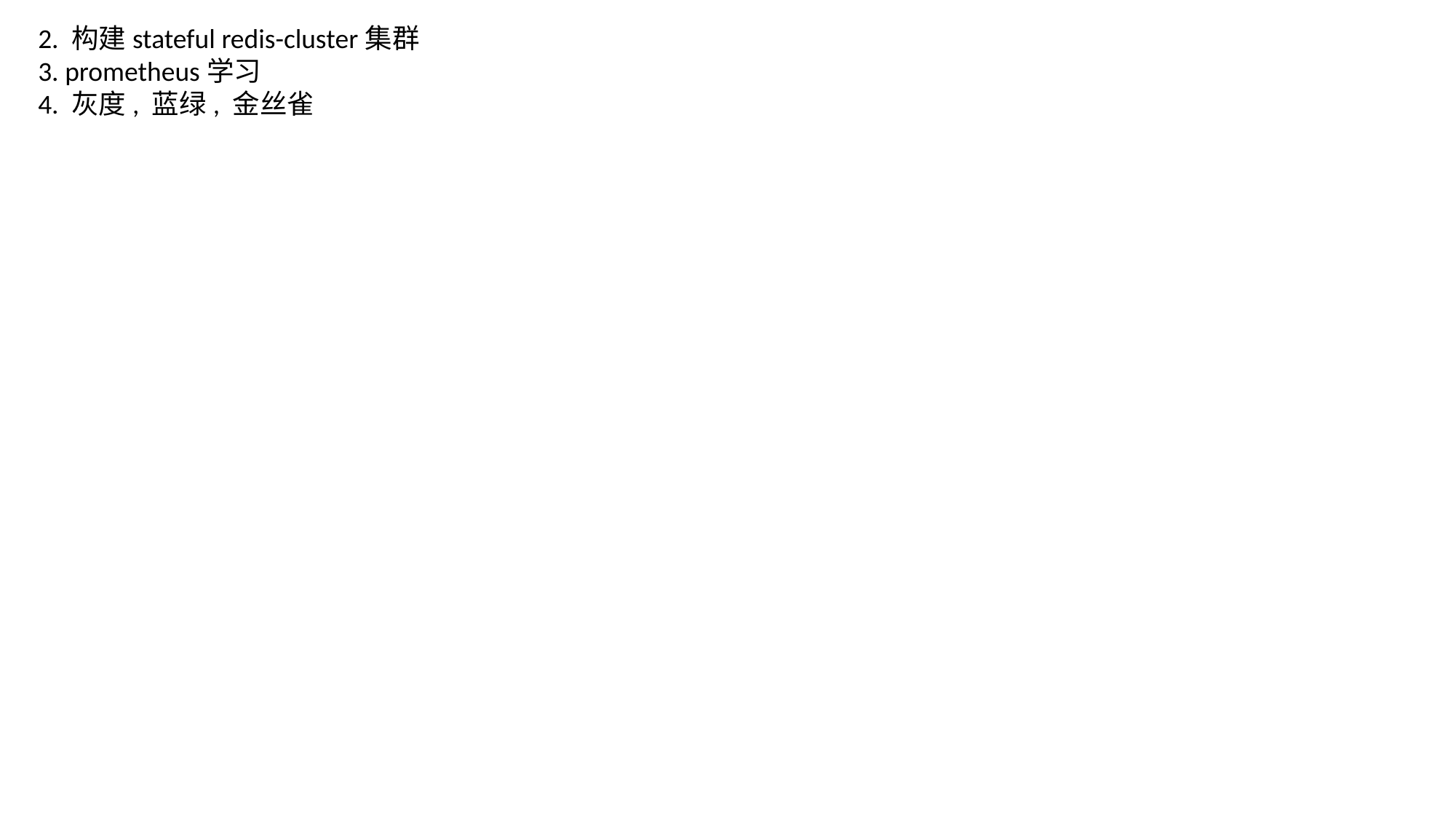

2. 构建stateful redis-cluster集群
3. prometheus学习
4. 灰度, 蓝绿, 金丝雀